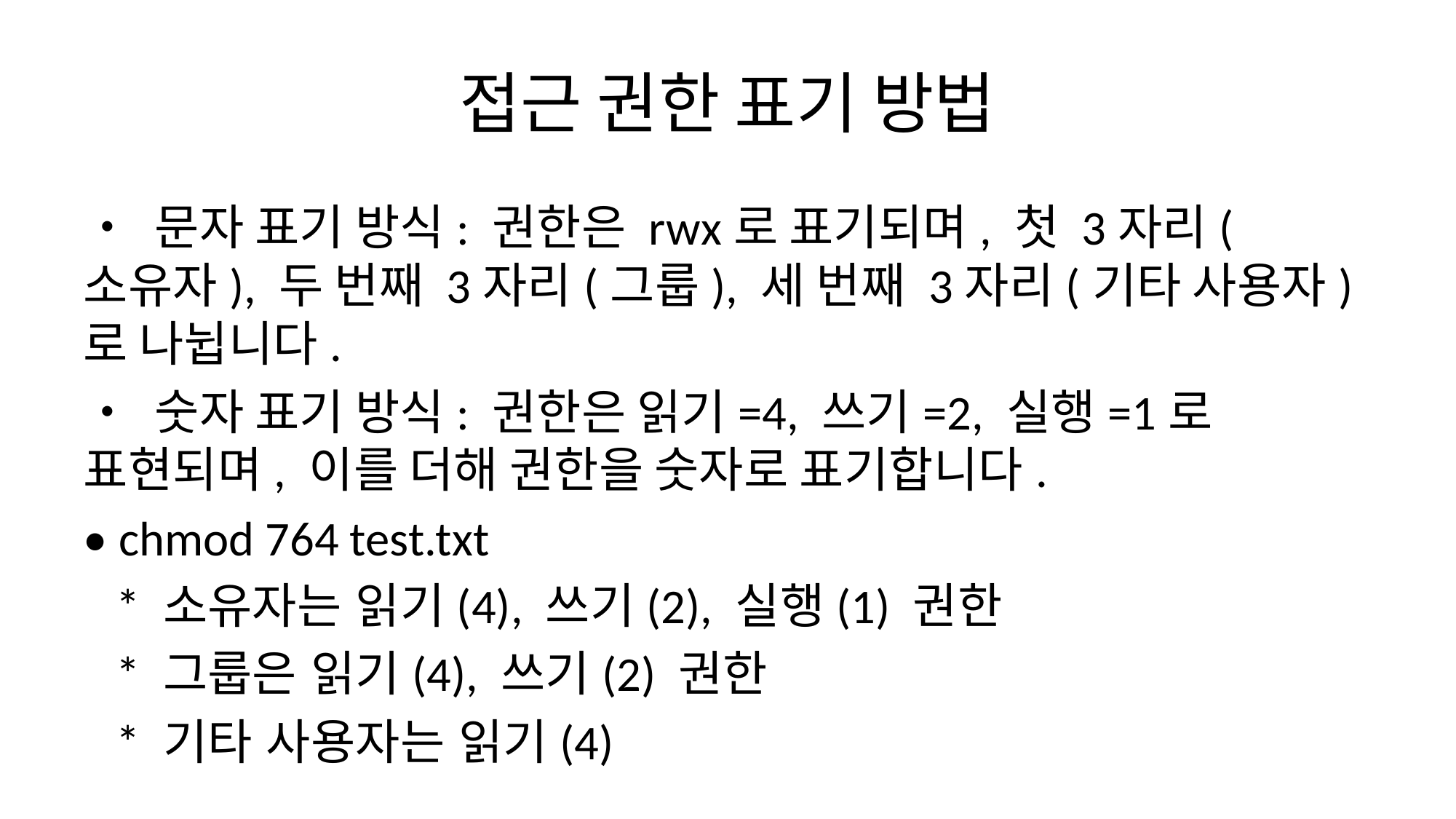

# 접근 권한 표기 방법
• 문자 표기 방식: 권한은 rwx로 표기되며, 첫 3자리(소유자), 두 번째 3자리(그룹), 세 번째 3자리(기타 사용자)로 나뉩니다.
• 숫자 표기 방식: 권한은 읽기=4, 쓰기=2, 실행=1로 표현되며, 이를 더해 권한을 숫자로 표기합니다.
• chmod 764 test.txt
   * 소유자는 읽기(4), 쓰기(2), 실행(1) 권한
   * 그룹은 읽기(4), 쓰기(2) 권한
   * 기타 사용자는 읽기(4)